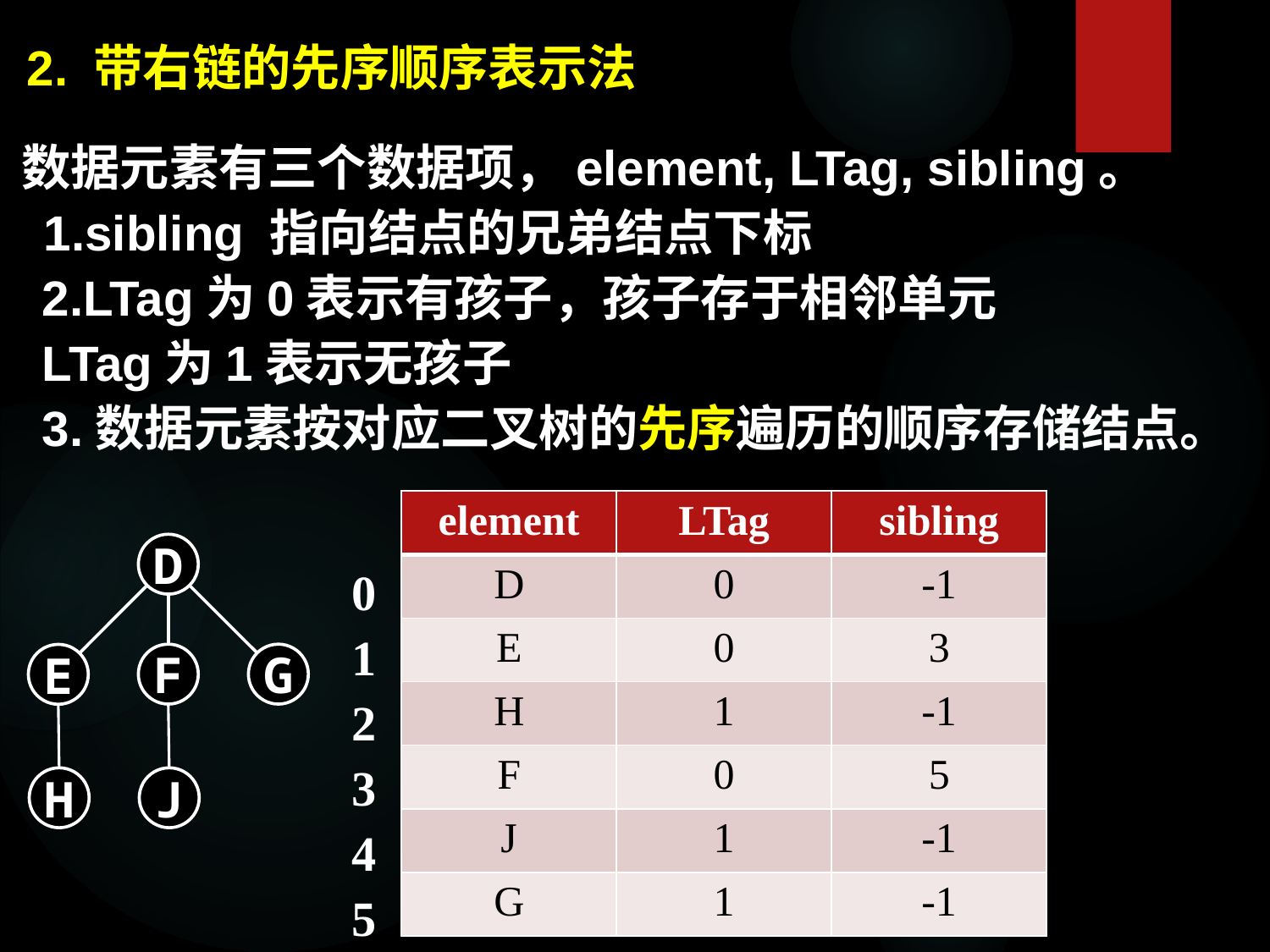

2. 带右链的先序顺序表示法
  数据元素有三个数据项，element, LTag, sibling。
    1.sibling 指向结点的兄弟结点下标
    2.LTag为0表示有孩子，孩子存于相邻单元
    LTag为1表示无孩子
    3.数据元素按对应二叉树的先序遍历的顺序存储结点。
| element | LTag | sibling |
| --- | --- | --- |
| D | 0 | -1 |
| E | 0 | 3 |
| H | 1 | -1 |
| F | 0 | 5 |
| J | 1 | -1 |
| G | 1 | -1 |
D
F
G
E
H
J
012345